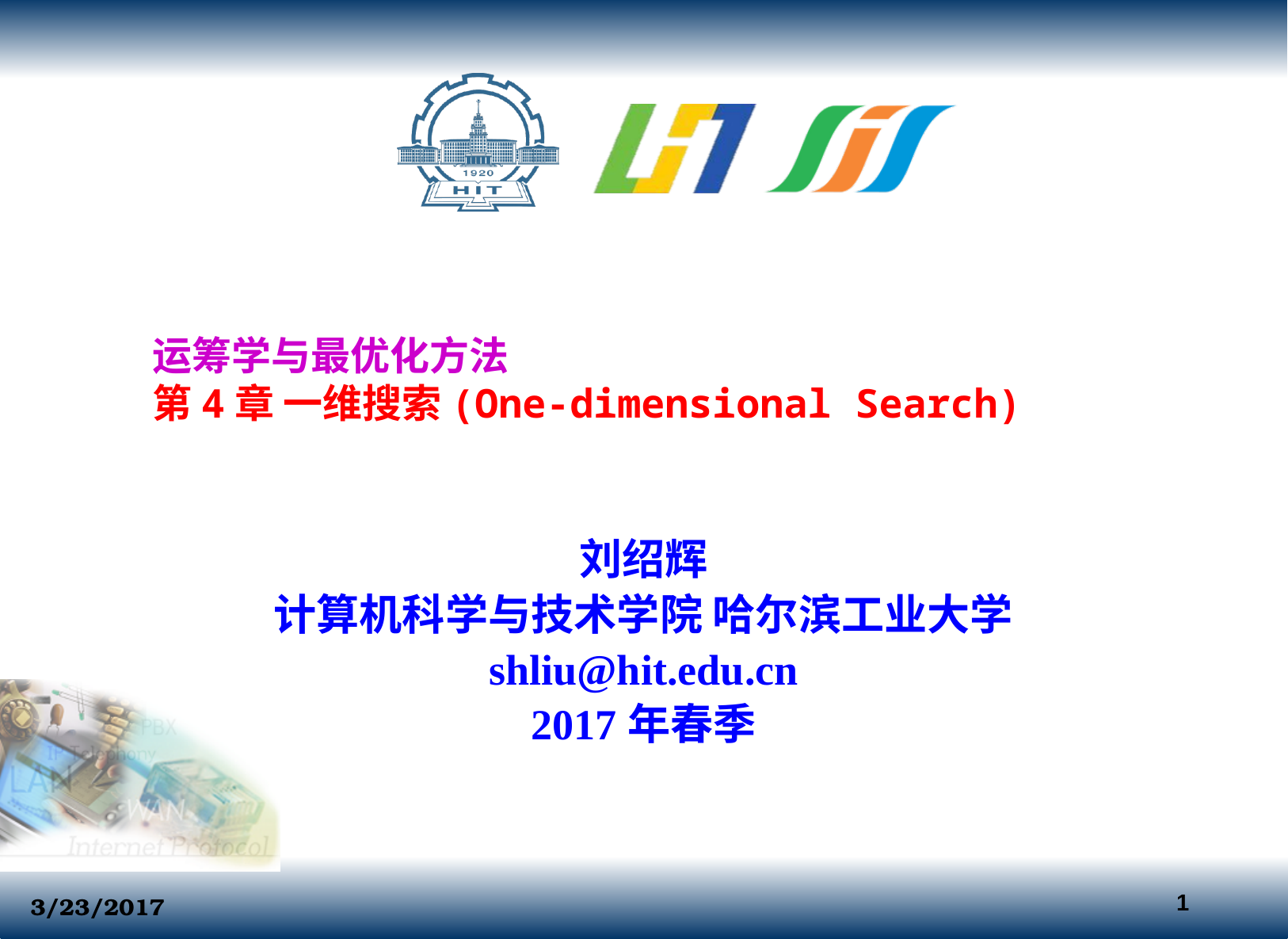

运筹学与最优化方法
第4章 一维搜索(One-dimensional Search)
刘绍辉
计算机科学与技术学院 哈尔滨工业大学
shliu@hit.edu.cn
2017年春季